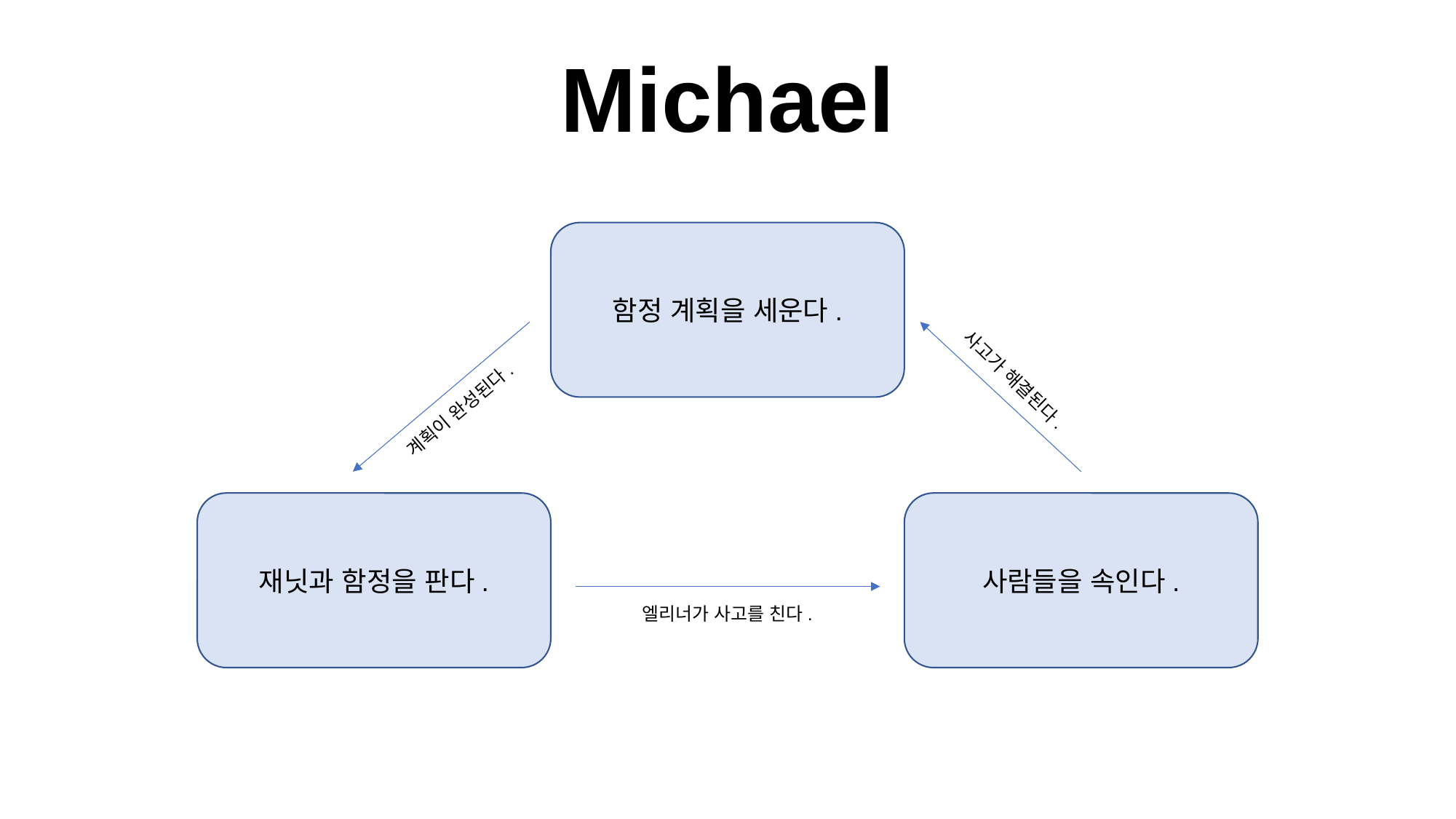

Michael
함정 계획을 세운다.
사고가 해결된다.
계획이 완성된다.
재닛과 함정을 판다.
사람들을 속인다.
엘리너가 사고를 친다.